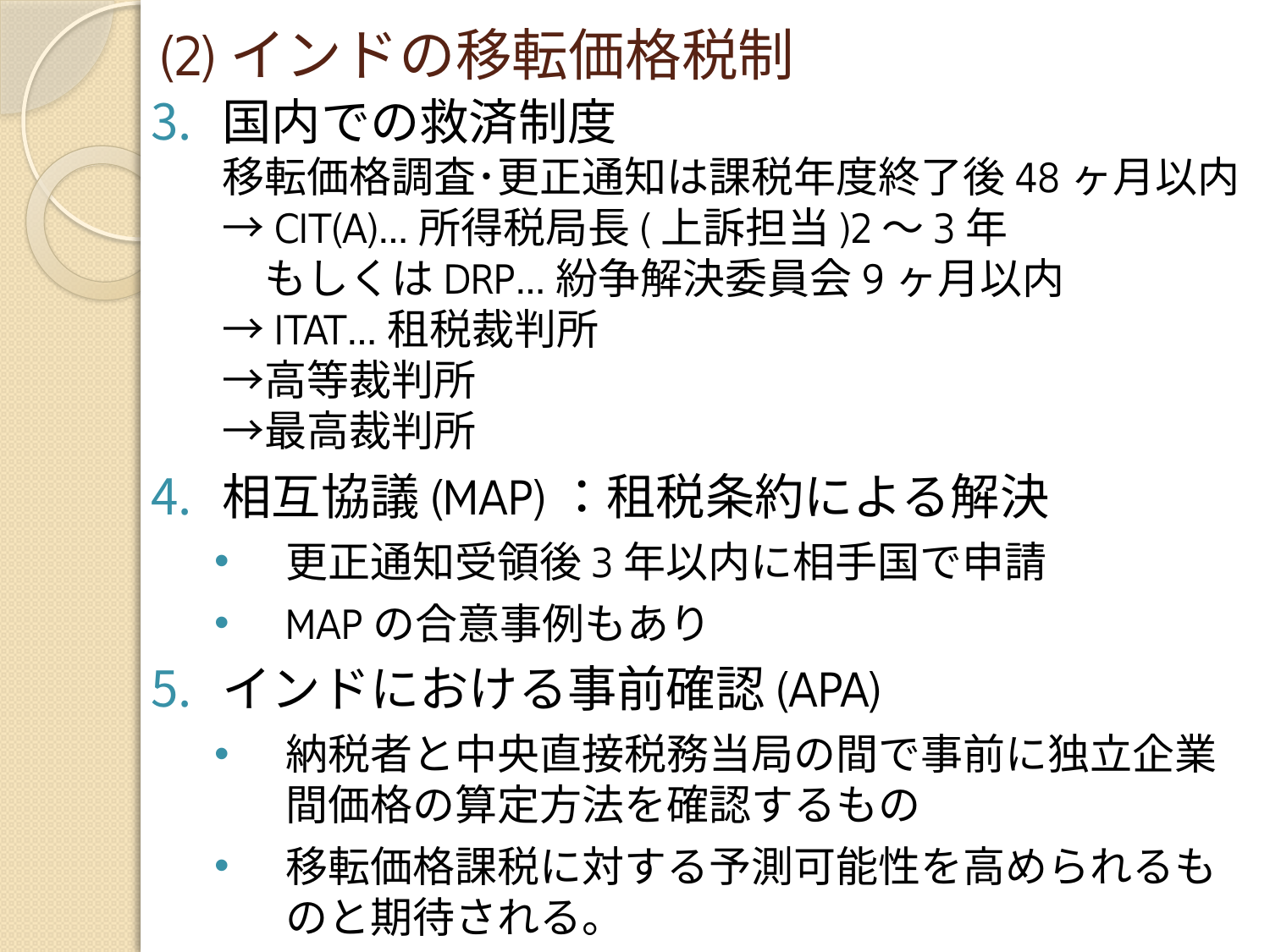

# (2)インドの移転価格税制
国内での救済制度
移転価格調査･更正通知は課税年度終了後48ヶ月以内
→CIT(A)…所得税局長(上訴担当)2～3年
　もしくはDRP…紛争解決委員会9ヶ月以内
→ITAT…租税裁判所
→高等裁判所
→最高裁判所
相互協議(MAP)：租税条約による解決
更正通知受領後3年以内に相手国で申請
MAPの合意事例もあり
インドにおける事前確認(APA)
納税者と中央直接税務当局の間で事前に独立企業間価格の算定方法を確認するもの
移転価格課税に対する予測可能性を高められるものと期待される。